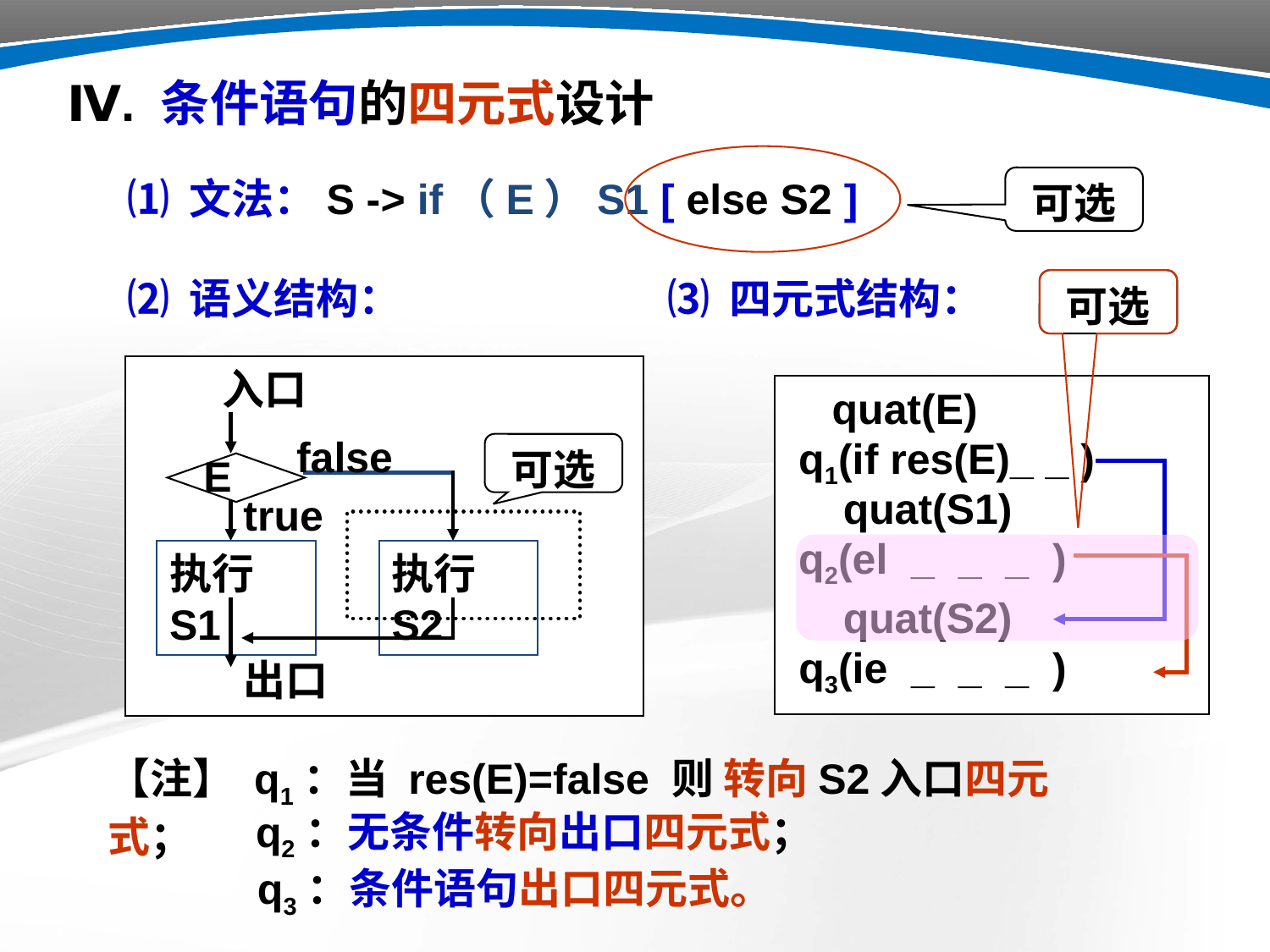

Ⅳ. 条件语句的四元式设计

⑴ 文法：S -> if（E）S1 [ else S2 ]
可选
⑵ 语义结构：
⑶ 四元式结构：

可选

入口
false
可选
  E

true

执行S1
执行S2
出口

quat(E)
q1(if res(E)_ _ )
quat(S1)
q2(el  _  _  _  )

quat(S2)
q3(ie  _  _  _  )

【注】 q1：当 res(E)=false 则 转向S2入口四元式；
q2：无条件转向出口四元式；
q3：条件语句出口四元式。